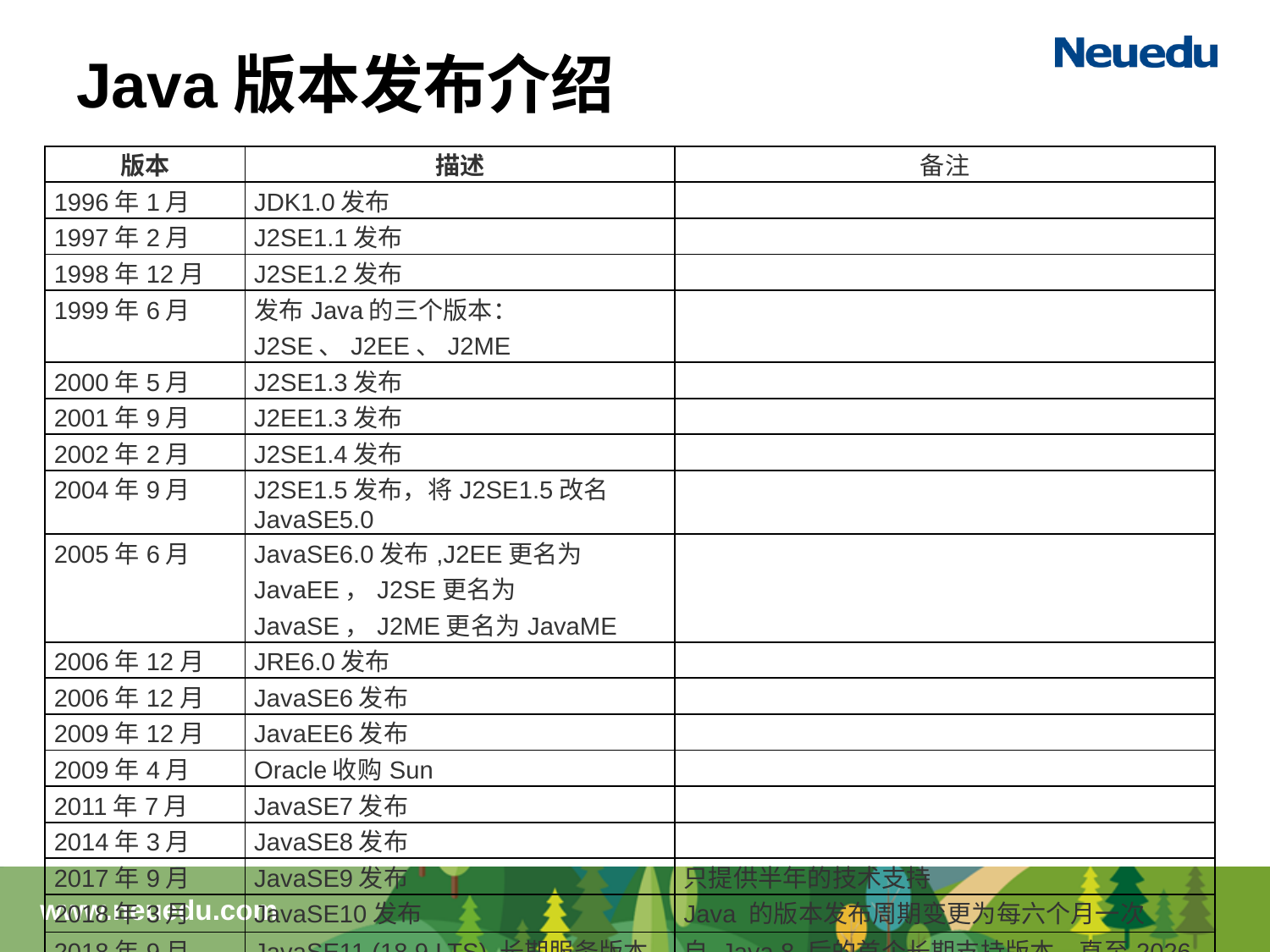

# Java版本发布介绍
| 版本 | 描述 | 备注 |
| --- | --- | --- |
| 1996年1月 | JDK1.0发布 |  |
| 1997年2月 | J2SE1.1发布 |  |
| 1998年12月 | J2SE1.2发布 |  |
| 1999年6月 | 发布Java的三个版本：J2SE、J2EE、J2ME |  |
| 2000年5月 | J2SE1.3发布 |  |
| 2001年9月 | J2EE1.3发布 |  |
| 2002年2月 | J2SE1.4发布 |  |
| 2004年9月 | J2SE1.5发布，将J2SE1.5改名JavaSE5.0 |  |
| 2005年6月 | JavaSE6.0发布,J2EE更名为JavaEE，J2SE更名为JavaSE，J2ME更名为JavaME |  |
| 2006年12月 | JRE6.0发布 |  |
| 2006年12月 | JavaSE6发布 |  |
| 2009年12月 | JavaEE6发布 |  |
| 2009年4月 | Oracle收购Sun |  |
| 2011年7月 | JavaSE7发布 |  |
| 2014年3月 | JavaSE8发布 |  |
| 2017年9月 | JavaSE9发布 | 只提供半年的技术支持 |
| 2018年3月 | JavaSE10发布 | Java 的版本发布周期变更为每六个月一次 |
| 2018年9月 | JavaSE11 (18.9 LTS) 长期服务版本 | 自 Java 8 后的首个长期支持版本，直至2026年9月。 |